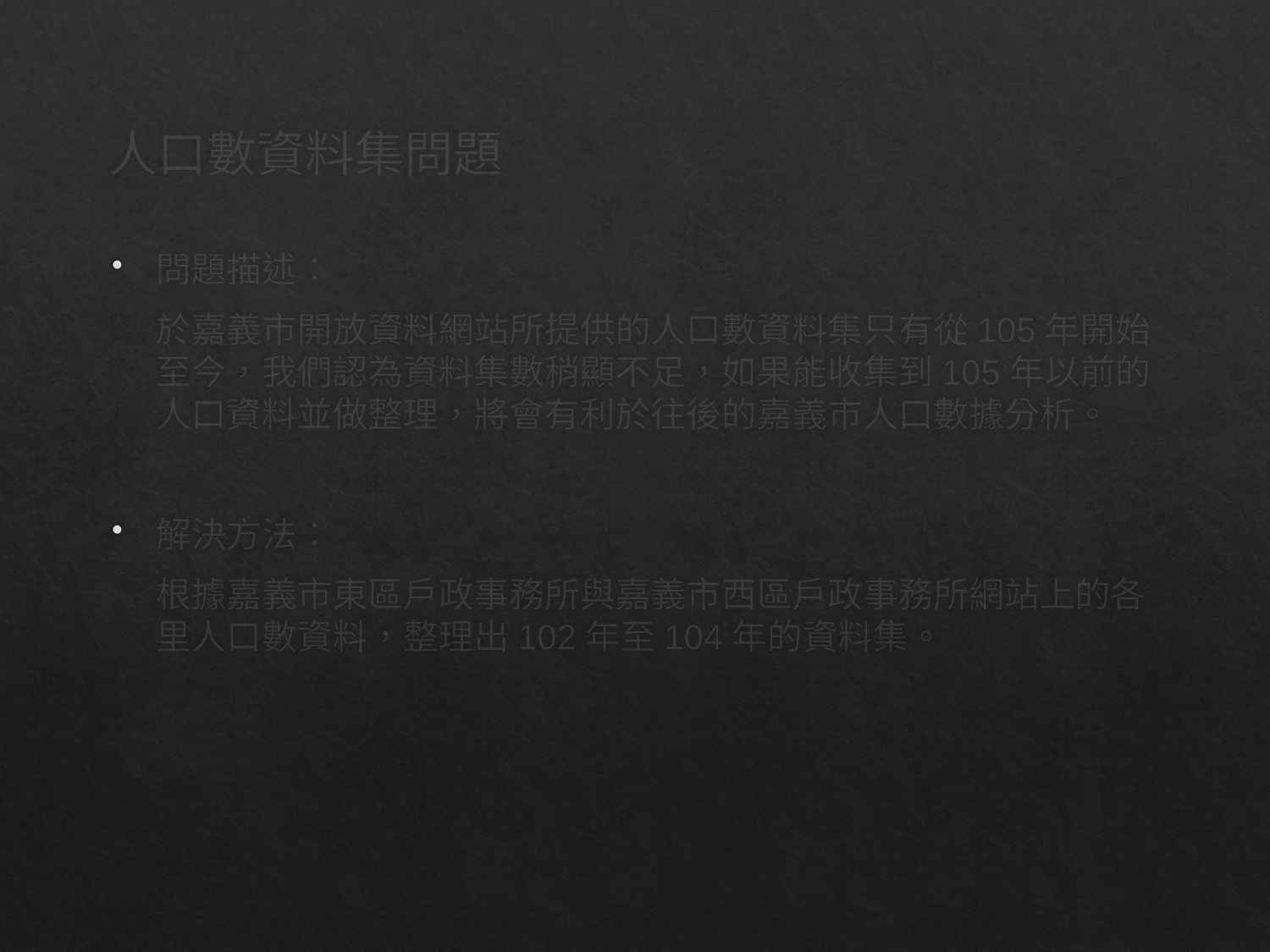

# 人口數資料集問題
問題描述：
	於嘉義市開放資料網站所提供的人口數資料集只有從105年開始至今，我們認為資料集數稍顯不足，如果能收集到105年以前的人口資料並做整理，將會有利於往後的嘉義市人口數據分析。

解決方法：
	根據嘉義市東區戶政事務所與嘉義市西區戶政事務所網站上的各里人口數資料，整理出102年至104年的資料集。